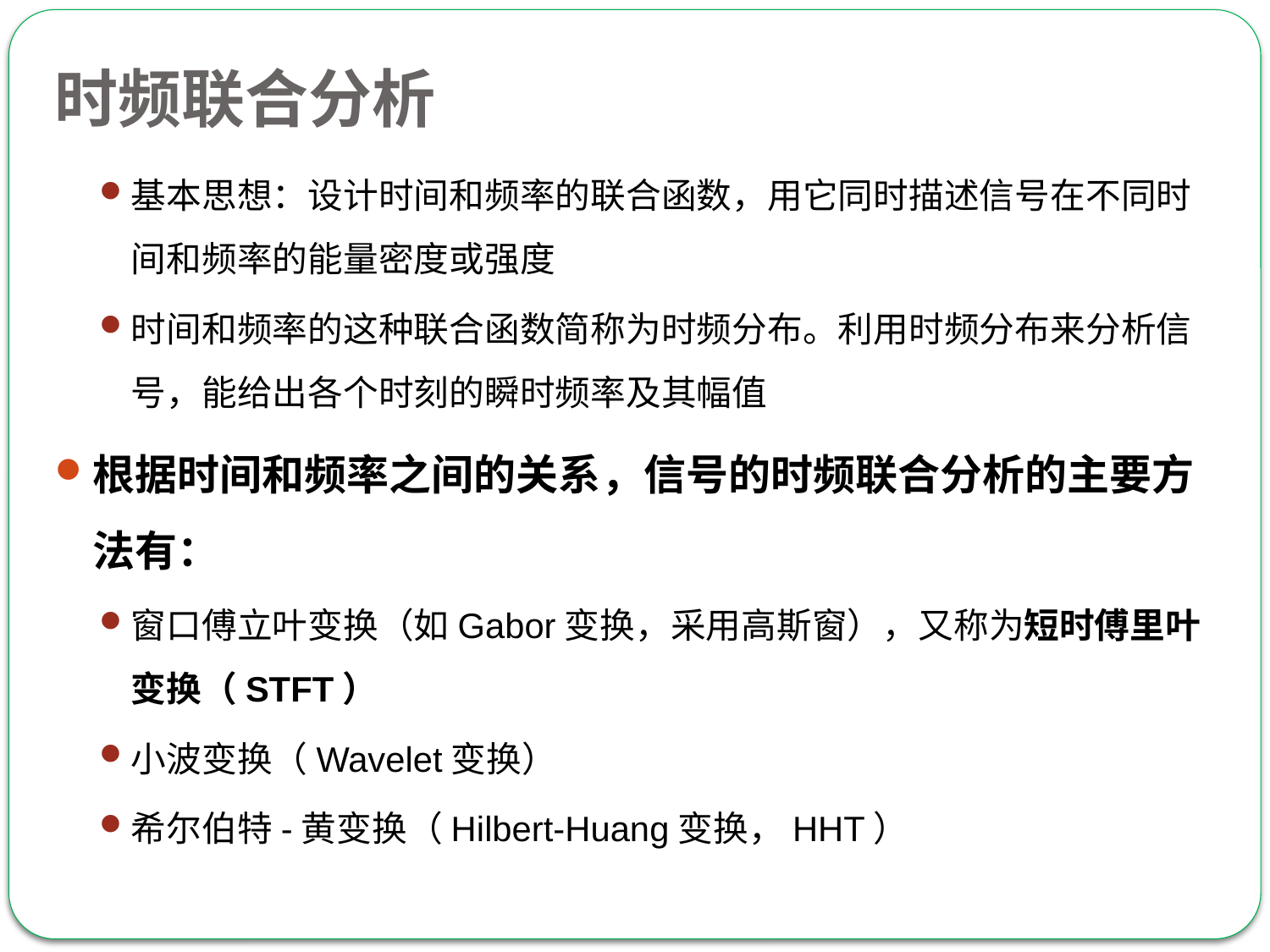

# 时频联合分析
基本思想：设计时间和频率的联合函数，用它同时描述信号在不同时间和频率的能量密度或强度
时间和频率的这种联合函数简称为时频分布。利用时频分布来分析信号，能给出各个时刻的瞬时频率及其幅值
根据时间和频率之间的关系，信号的时频联合分析的主要方法有：
窗口傅立叶变换（如Gabor变换，采用高斯窗），又称为短时傅里叶变换（STFT）
小波变换（Wavelet变换）
希尔伯特-黄变换（Hilbert-Huang变换，HHT）